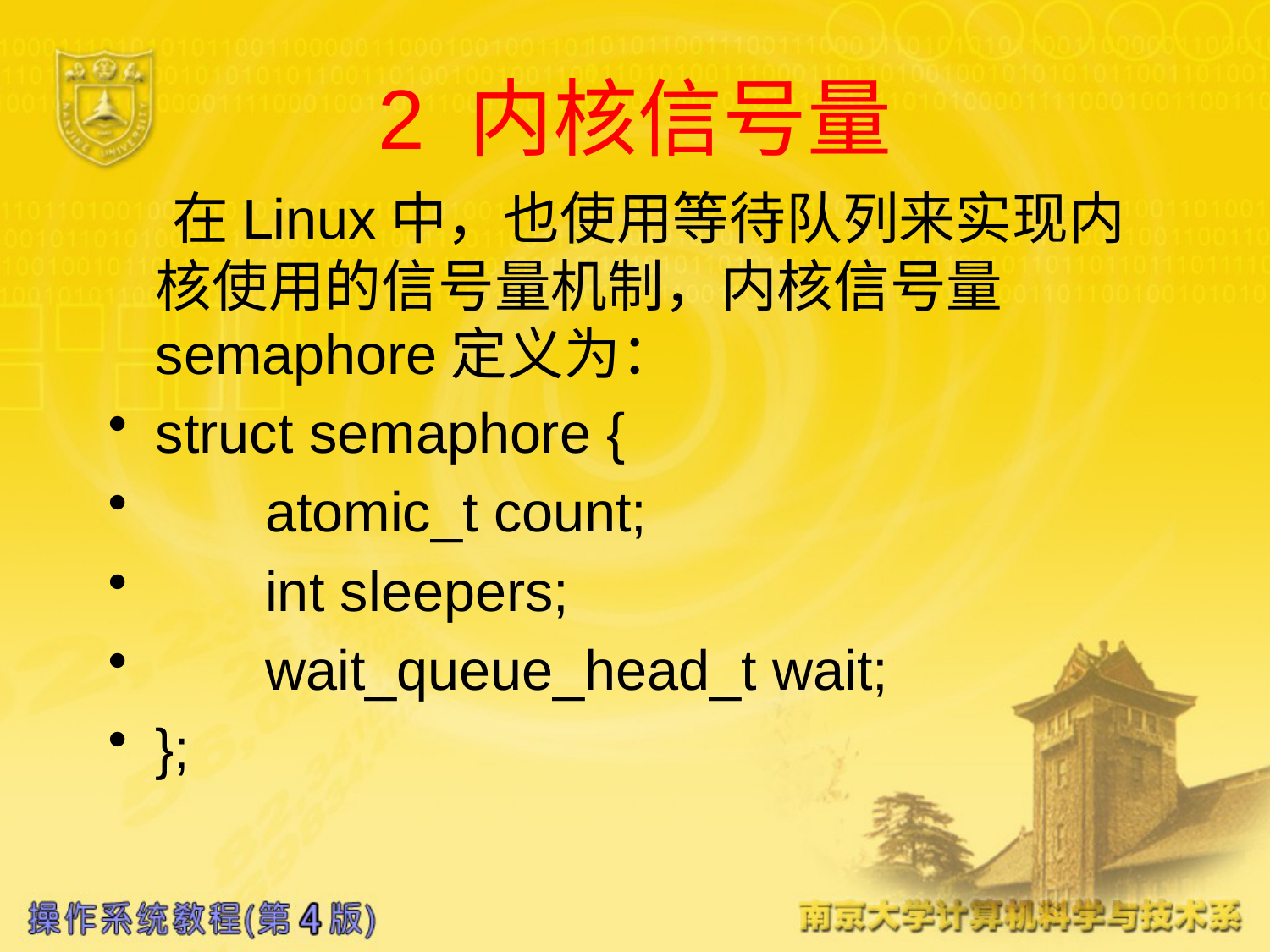

# 2 内核信号量
    在Linux中，也使用等待队列来实现内核使用的信号量机制，内核信号量semaphore定义为：
struct semaphore {
       atomic_t count;
       int sleepers;
       wait_queue_head_t wait;
};